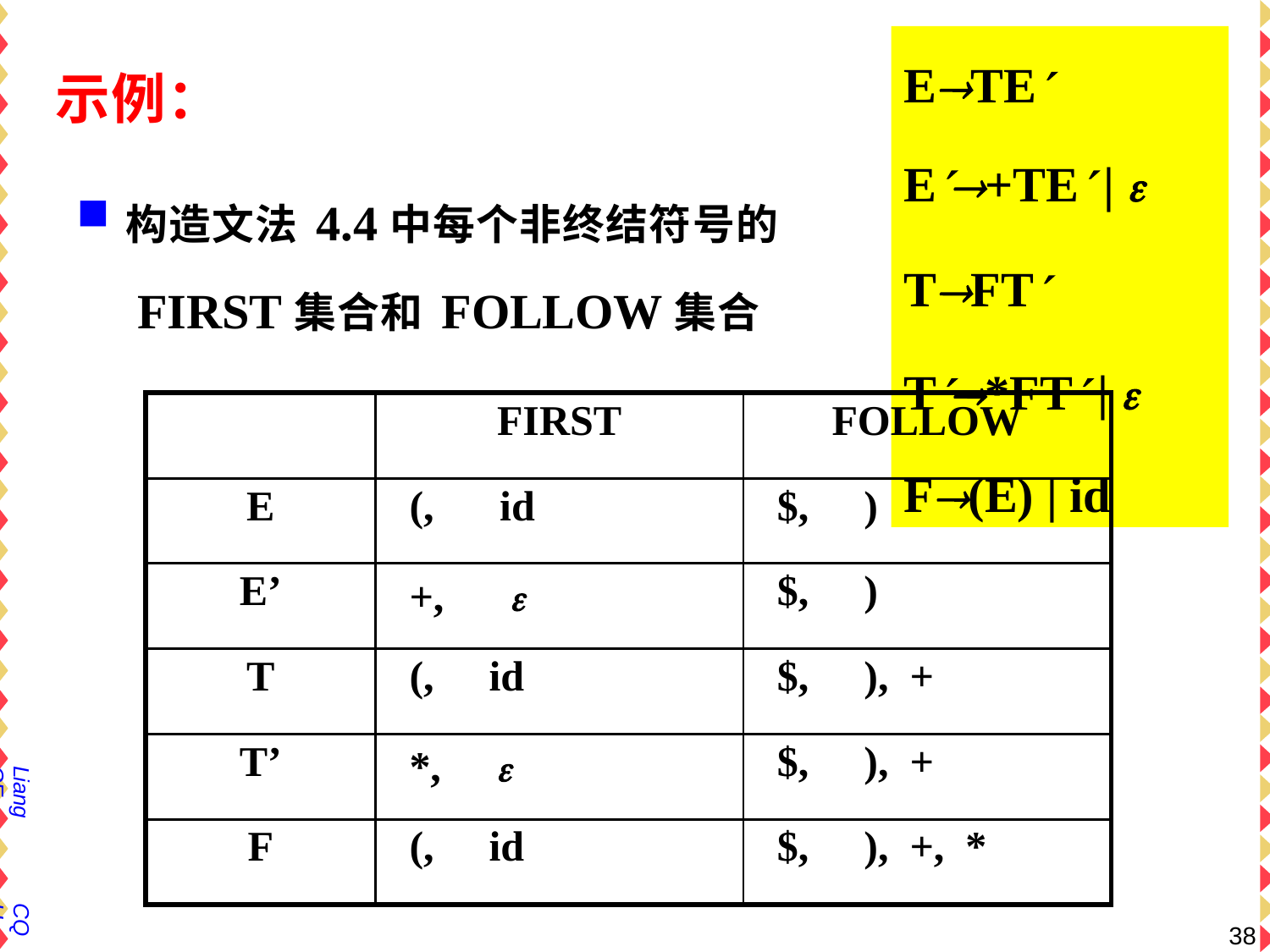

E→TE′
E′→+TE′ | ε
T→FT′ T′→*FT′ | ε F→(E) | id
示例：
构造文法4.4中每个非终结符号的
FIRST集合和FOLLOW集合
|  | FIRST | FOLLOW |
| --- | --- | --- |
| E | (, id | $, ) |
| E’ | +, ε | $, ) |
| T | (, id | $, ), + |
| T’ | \*, ε | $, ), + |
| F | (, id | $, ), +, \* |
Liang GE
CQU
38